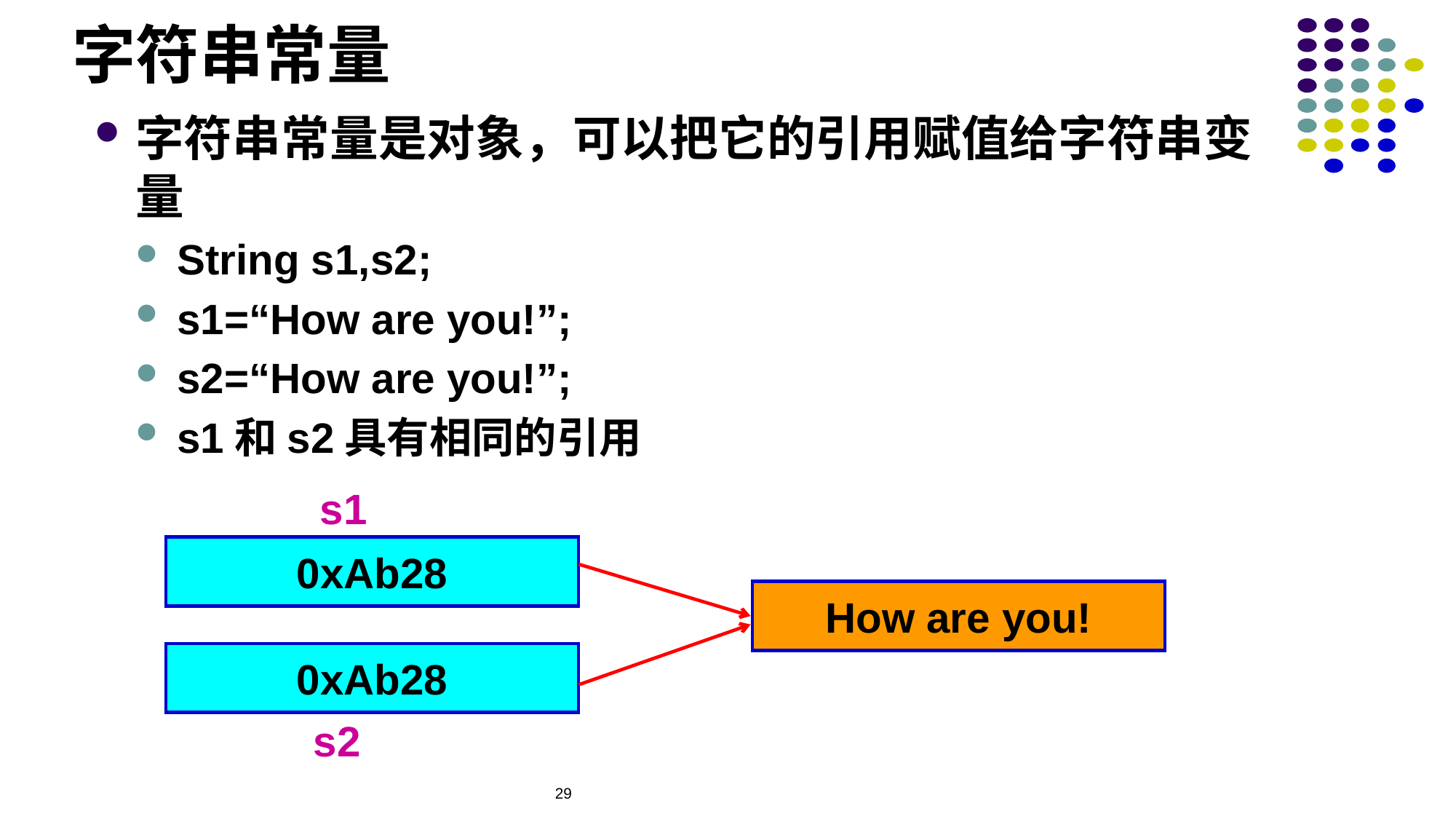

# 字符串常量
字符串常量是对象，可以把它的引用赋值给字符串变量
String s1,s2;
s1=“How are you!”;
s2=“How are you!”;
s1和s2具有相同的引用

s1
0xAb28

How are you!

0xAb28
s2
29